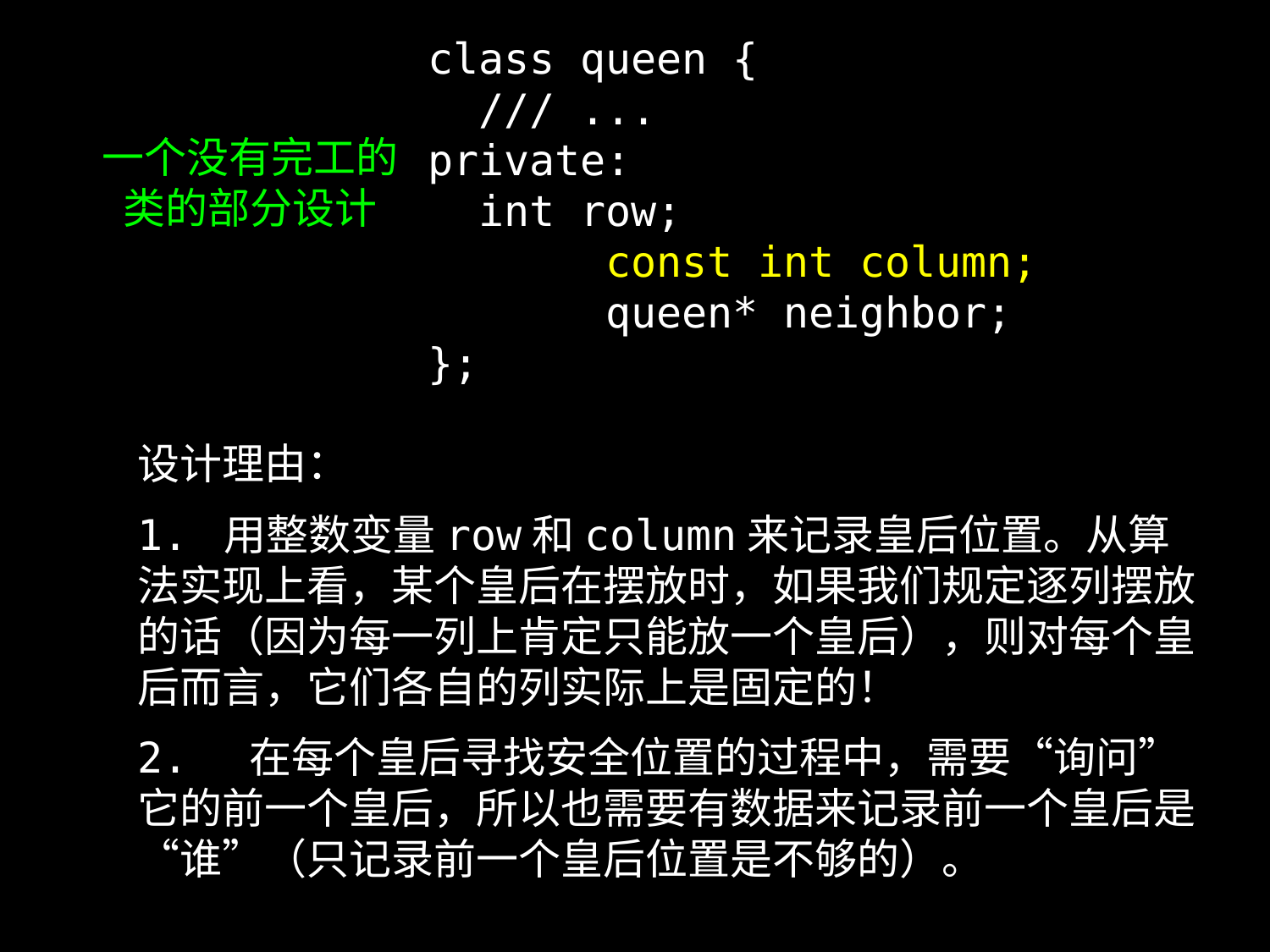

class queen {
  /// ...
private:
  int row;
	  const int column;
	  queen* neighbor;
};
一个没有完工的类的部分设计
设计理由：
1. 用整数变量row和column来记录皇后位置。从算法实现上看，某个皇后在摆放时，如果我们规定逐列摆放的话（因为每一列上肯定只能放一个皇后），则对每个皇后而言，它们各自的列实际上是固定的！
2.  在每个皇后寻找安全位置的过程中，需要“询问”它的前一个皇后，所以也需要有数据来记录前一个皇后是“谁”（只记录前一个皇后位置是不够的）。